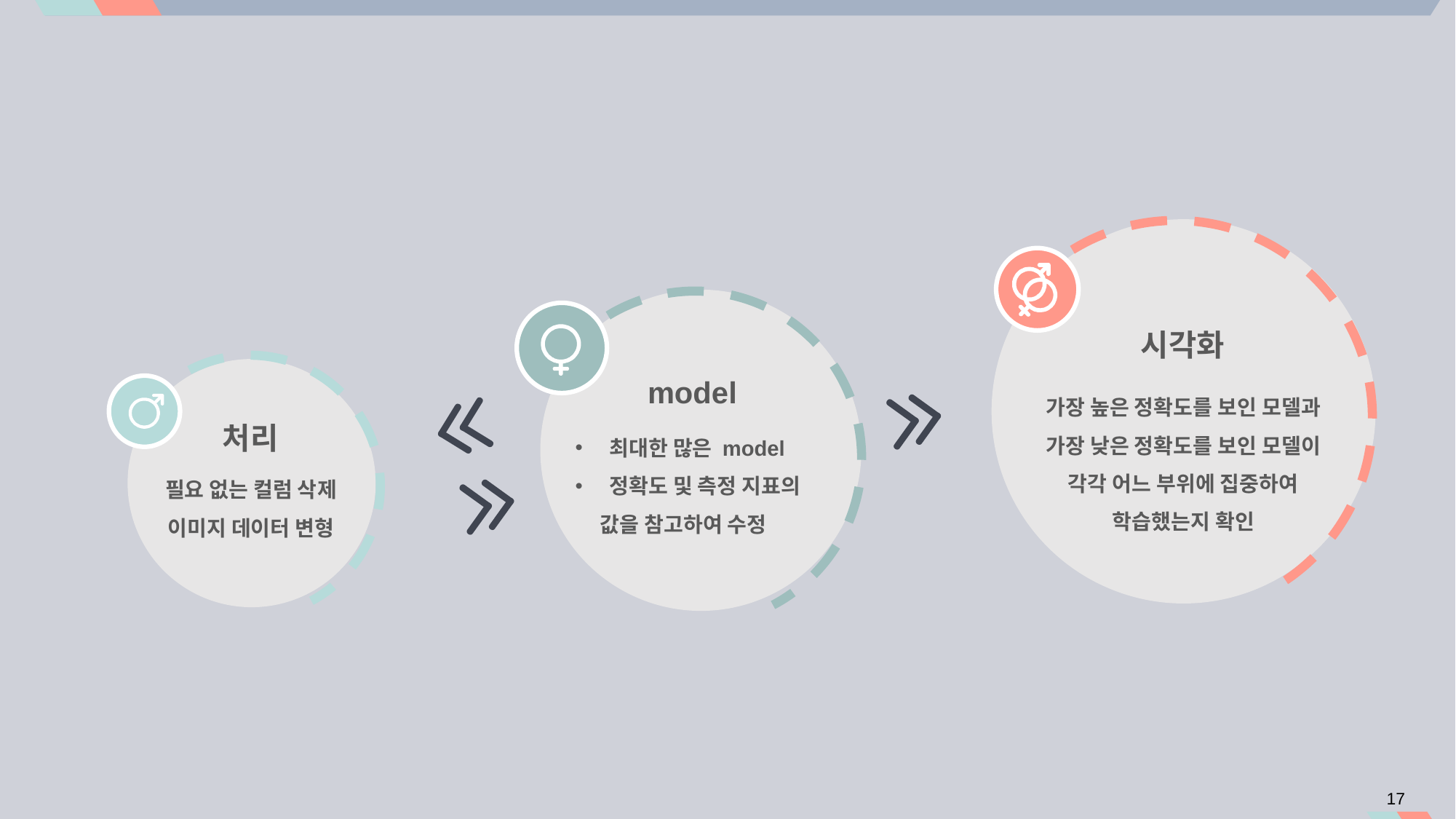

시각화

처리
필요 없는 컬럼 삭제
이미지 데이터 변형

model
가장 높은 정확도를 보인 모델과
가장 낮은 정확도를 보인 모델이
각각 어느 부위에 집중하여
학습했는지 확인

최대한 많은 model
정확도 및 측정 지표의
    값을 참고하여 수정